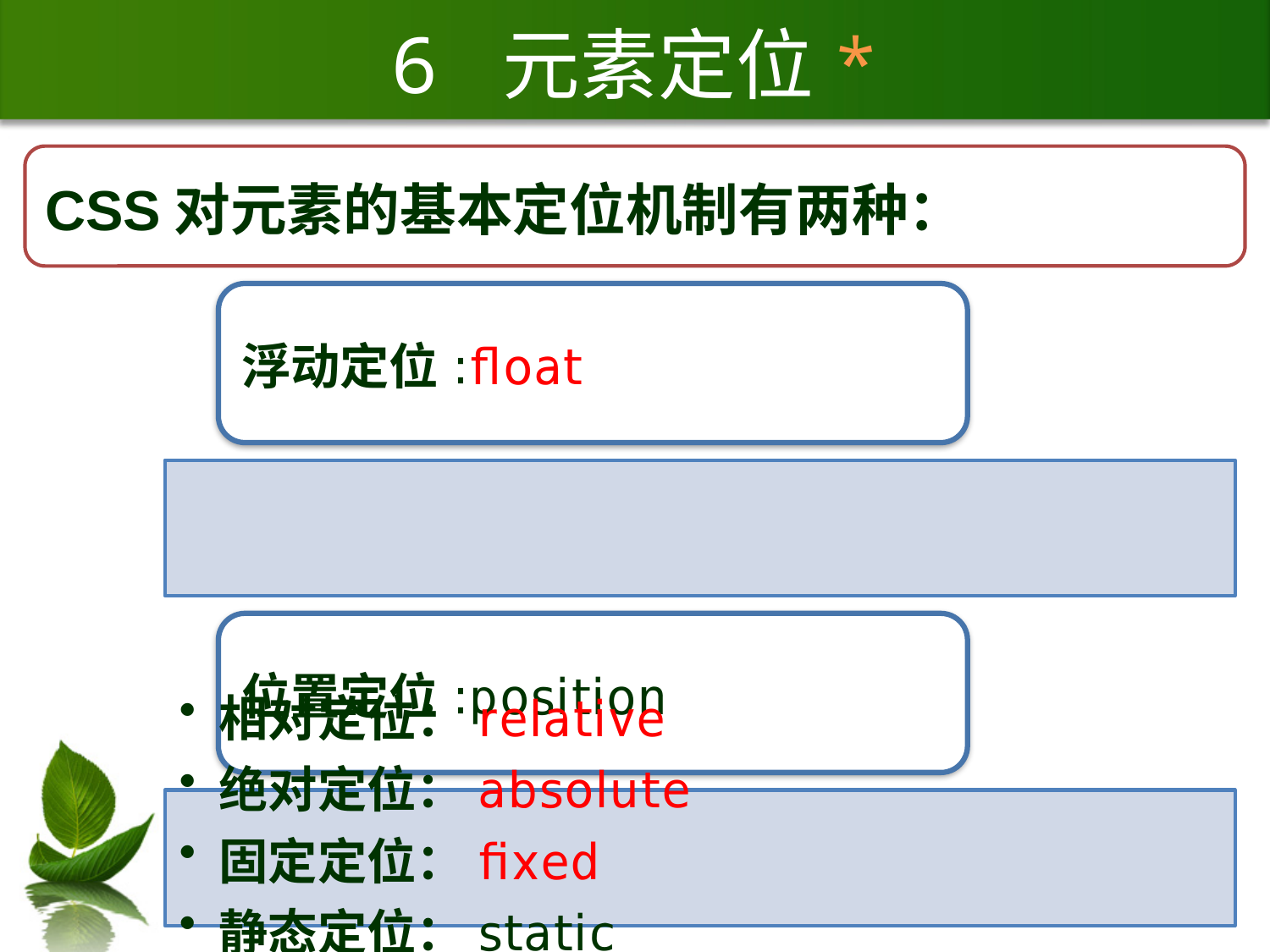

# 6 元素定位*
CSS对元素的基本定位机制有两种：
浮动定位:float
位置定位:position
绝对定位：absolute
固定定位：fixed
相对定位：relative
静态定位：static